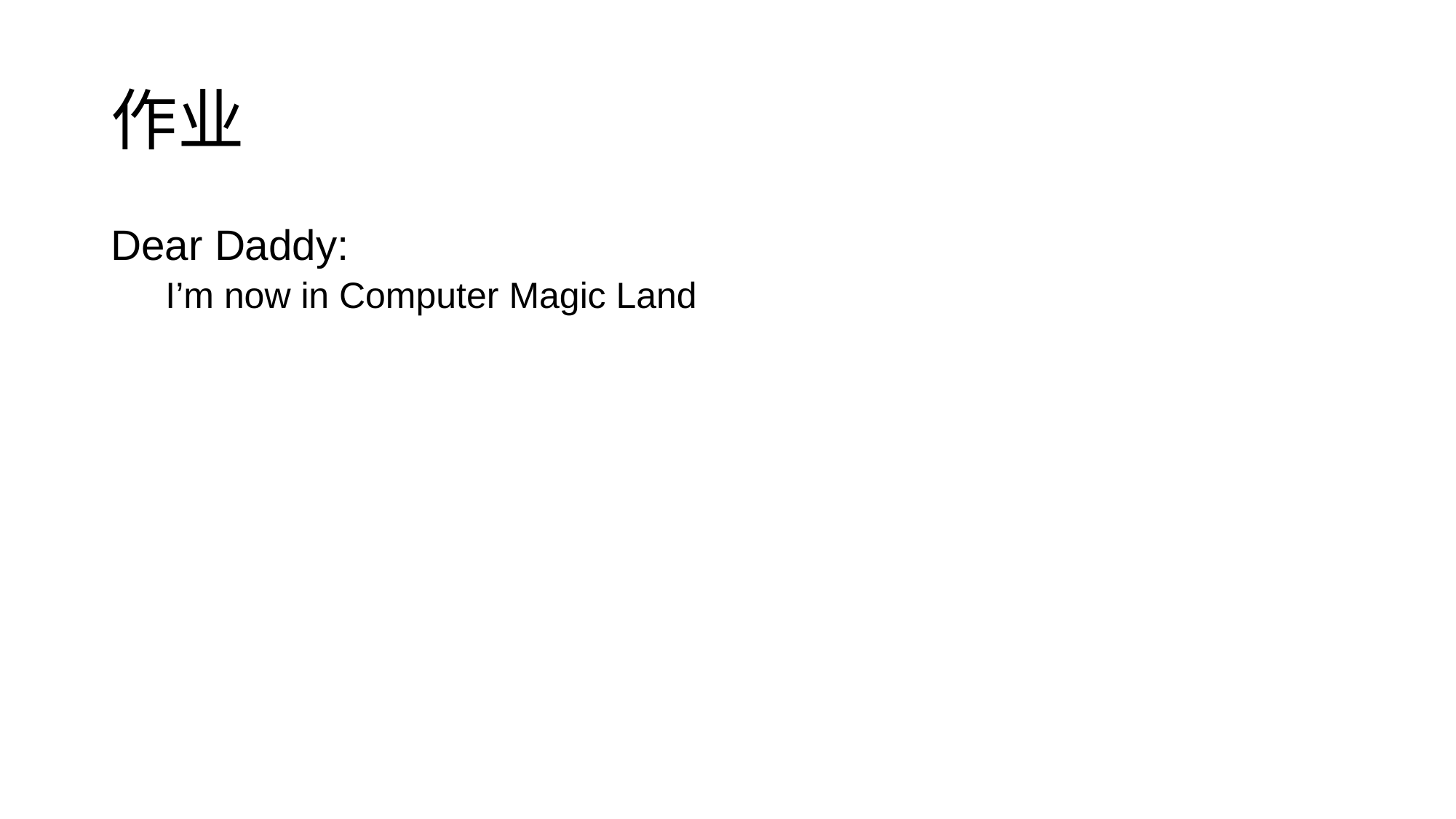

# 作业
Dear Daddy:
I’m now in Computer Magic Land